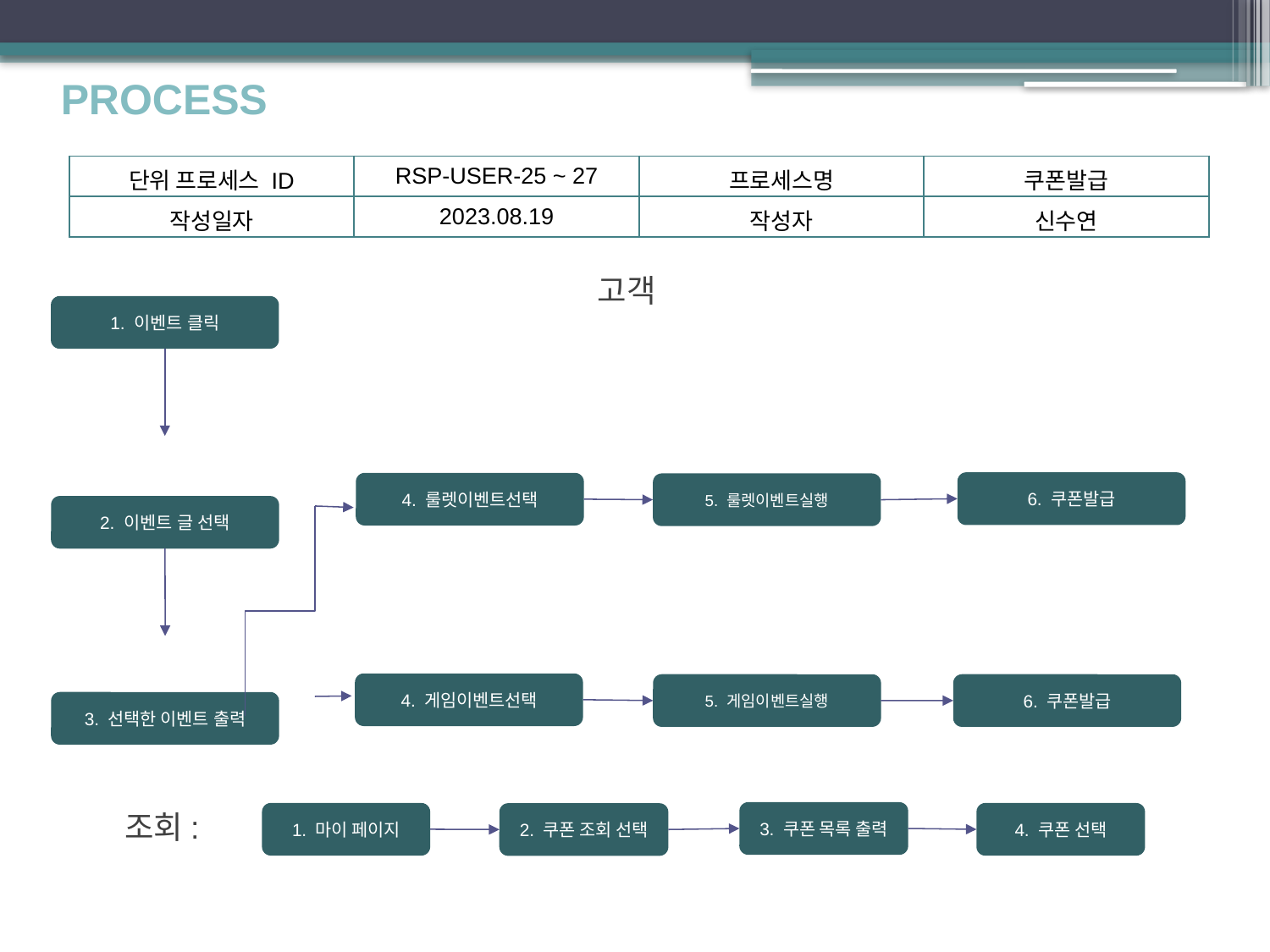

PROCESS
| 단위 프로세스 ID | RSP-USER-25 ~ 27 | 프로세스명 | 쿠폰발급 |
| --- | --- | --- | --- |
| 작성일자 | 2023.08.19 | 작성자 | 신수연 |
고객
1. 이벤트 클릭
6. 쿠폰발급
4. 룰렛이벤트선택
5. 룰렛이벤트실행
2. 이벤트 글 선택
4. 게임이벤트선택
5. 게임이벤트실행
6. 쿠폰발급
3. 선택한 이벤트 출력
조회:
3. 쿠폰 목록 출력
1. 마이 페이지
4. 쿠폰 선택
2. 쿠폰 조회 선택